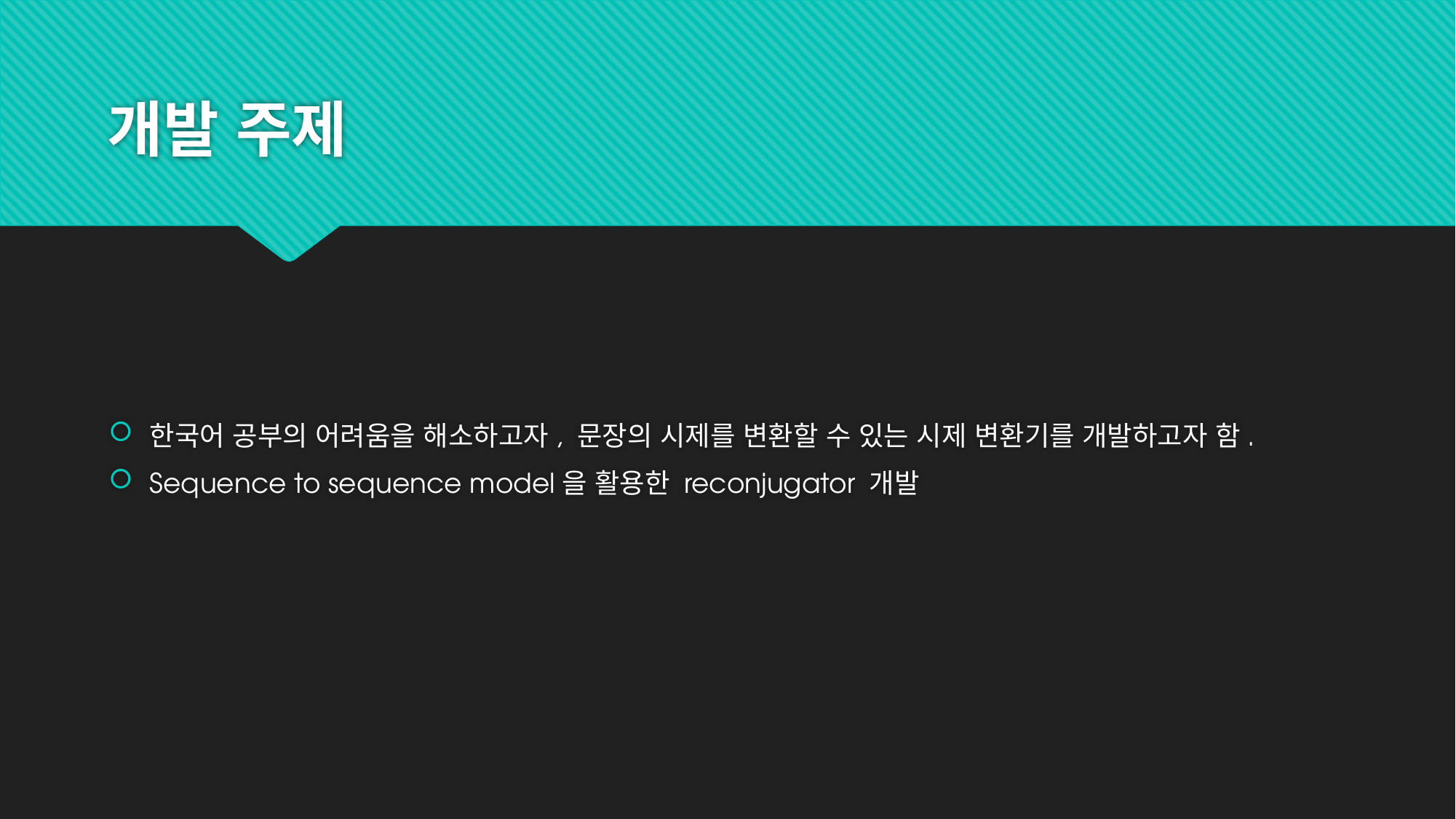

# 개발 주제
한국어 공부의 어려움을 해소하고자, 문장의 시제를 변환할 수 있는 시제 변환기를 개발하고자 함.
Sequence to sequence model을 활용한 reconjugator 개발